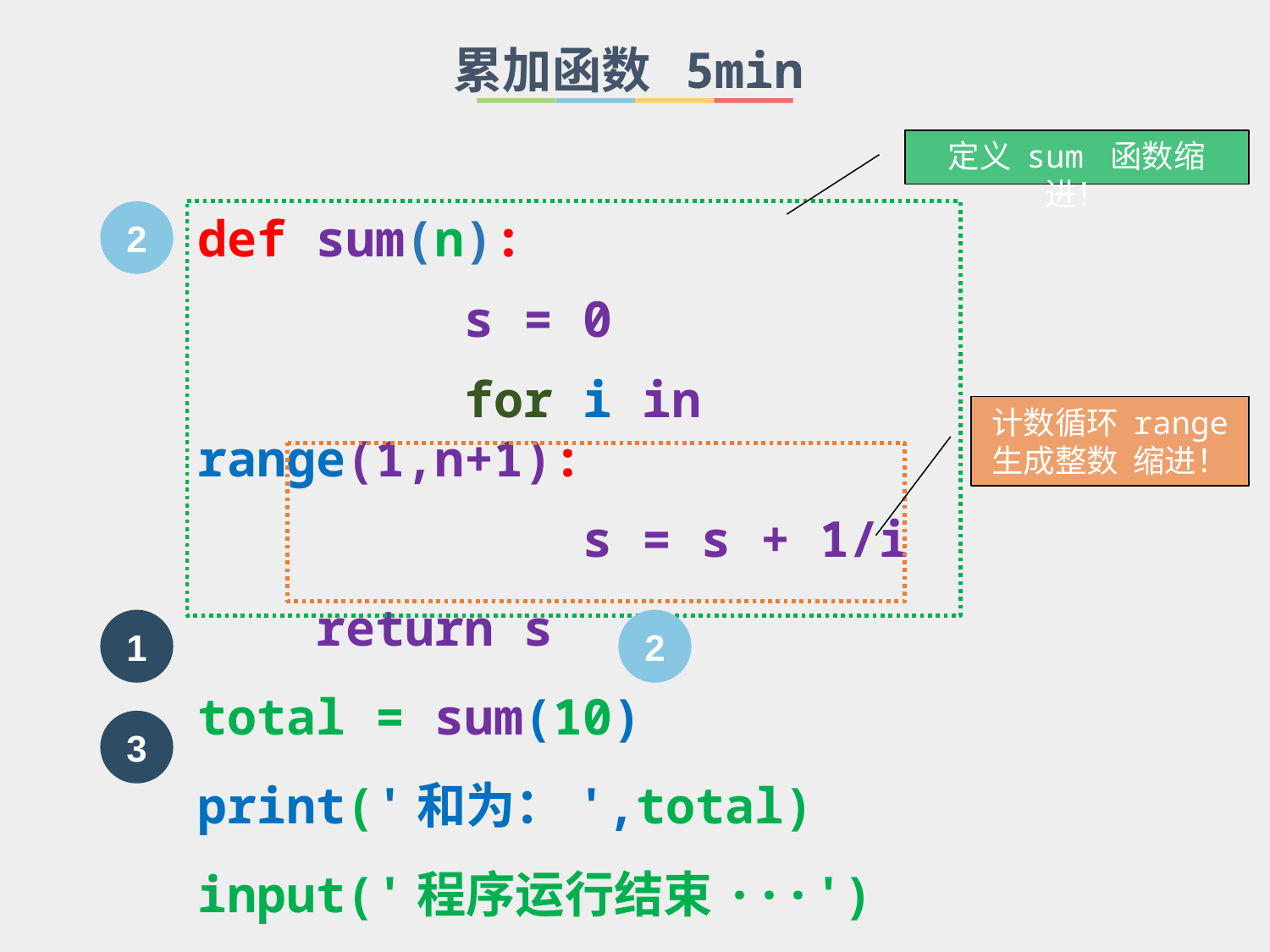

累加函数  5min

定义 sum 函数缩进！
def sum(n):
         s = 0
         for i in range(1,n+1):
             s = s + 1/i
    return s
total = sum(10)
print('和为：',total)
input('程序运行结束···')

2
计数循环 range 生成整数  缩进！
1
2
3